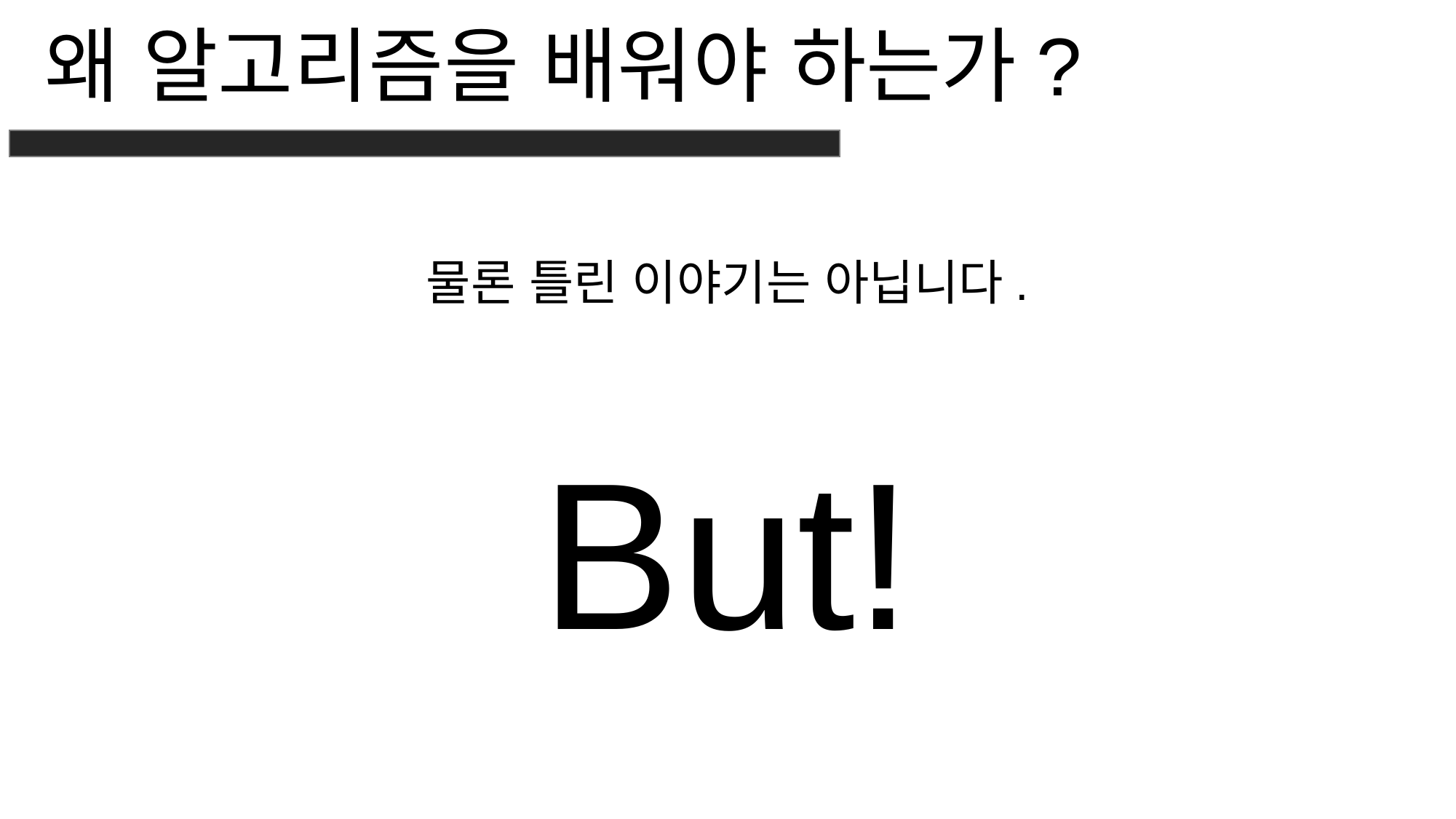

왜 알고리즘을 배워야 하는가?

물론 틀린 이야기는 아닙니다.

But!